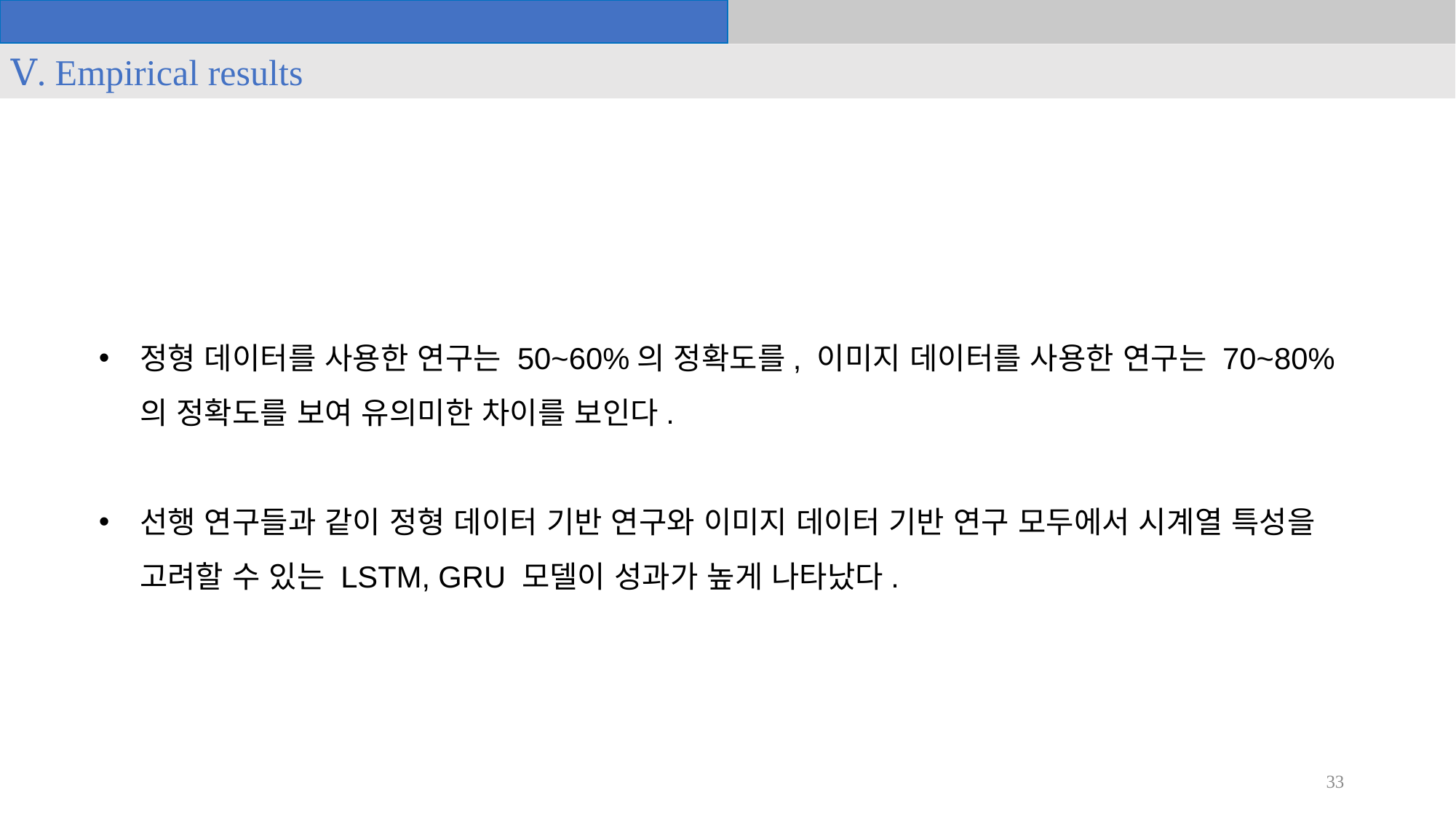

Ⅴ. Empirical results
정형 데이터를 사용한 연구는 50~60%의 정확도를, 이미지 데이터를 사용한 연구는 70~80%의 정확도를 보여 유의미한 차이를 보인다.

선행 연구들과 같이 정형 데이터 기반 연구와 이미지 데이터 기반 연구 모두에서 시계열 특성을 고려할 수 있는 LSTM, GRU 모델이 성과가 높게 나타났다.
33